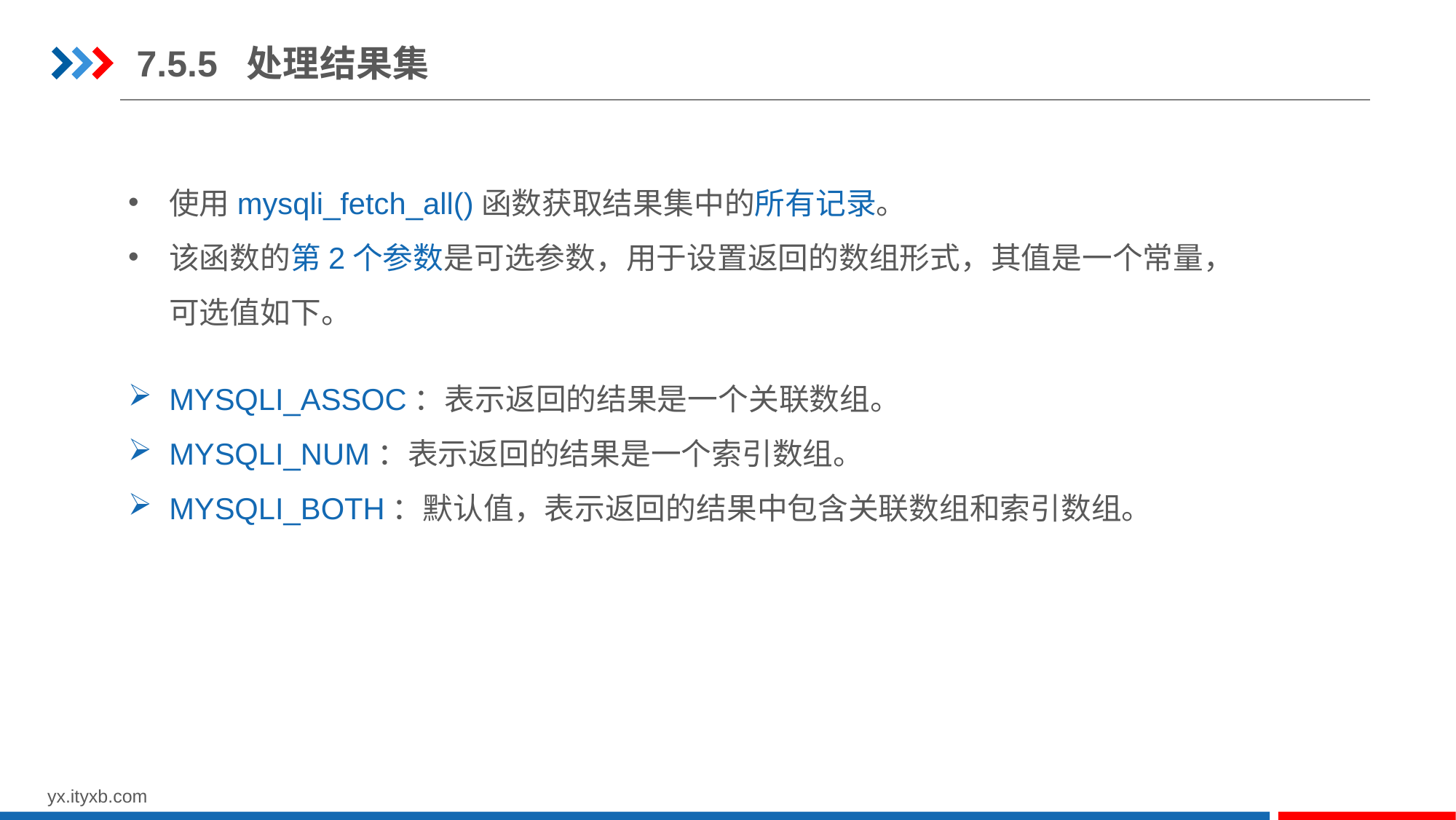

7.5.5  处理结果集
使用mysqli_fetch_all()函数获取结果集中的所有记录。
该函数的第2个参数是可选参数，用于设置返回的数组形式，其值是一个常量，
     可选值如下。

MYSQLI_ASSOC：表示返回的结果是一个关联数组。
MYSQLI_NUM：表示返回的结果是一个索引数组。
MYSQLI_BOTH：默认值，表示返回的结果中包含关联数组和索引数组。